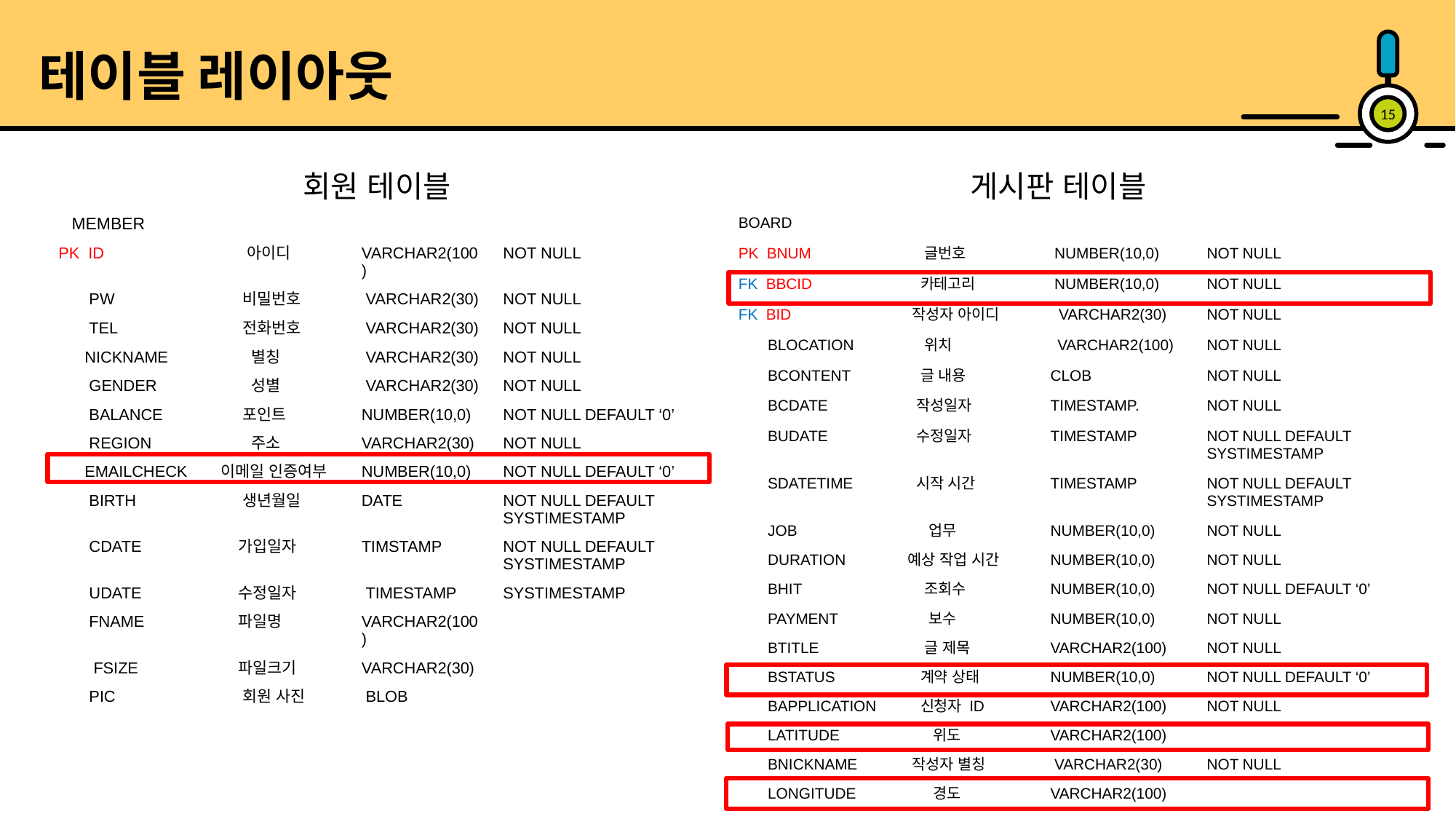

테이블 레이아웃

15
회원 테이블
게시판 테이블
| MEMBER |  |  |  |
| --- | --- | --- | --- |
| PK ID | 아이디 | VARCHAR2(100) | NOT NULL |
| PW | 비밀번호 | VARCHAR2(30) | NOT NULL |
| TEL | 전화번호 | VARCHAR2(30) | NOT NULL |
| NICKNAME | 별칭 | VARCHAR2(30) | NOT NULL |
| GENDER | 성별 | VARCHAR2(30) | NOT NULL |
| BALANCE | 포인트 | NUMBER(10,0) | NOT NULL DEFAULT ‘0’ |
| REGION | 주소 | VARCHAR2(30) | NOT NULL |
| EMAILCHECK | 이메일 인증여부 | NUMBER(10,0) | NOT NULL DEFAULT ‘0’ |
| BIRTH | 생년월일 | DATE | NOT NULL DEFAULT SYSTIMESTAMP |
| CDATE | 가입일자 | TIMSTAMP | NOT NULL DEFAULT SYSTIMESTAMP |
| UDATE | 수정일자 | TIMESTAMP | SYSTIMESTAMP |
| FNAME | 파일명 | VARCHAR2(100) |  |
| FSIZE | 파일크기 | VARCHAR2(30) |  |
| PIC | 회원 사진 | BLOB |  |
| BOARD |  |  |  |
| --- | --- | --- | --- |
| PK BNUM | 글번호 | NUMBER(10,0) | NOT NULL |
| FK BBCID | 카테고리 | NUMBER(10,0) | NOT NULL |
| FK BID | 작성자 아이디 | VARCHAR2(30) | NOT NULL |
| BLOCATION | 위치 | VARCHAR2(100) | NOT NULL |
| BCONTENT | 글 내용 | CLOB | NOT NULL |
| BCDATE | 작성일자 | TIMESTAMP. | NOT NULL |
| BUDATE | 수정일자 | TIMESTAMP | NOT NULL DEFAULT SYSTIMESTAMP |
| SDATETIME | 시작 시간 | TIMESTAMP | NOT NULL DEFAULT SYSTIMESTAMP |
| JOB | 업무 | NUMBER(10,0) | NOT NULL |
| DURATION | 예상 작업 시간 | NUMBER(10,0) | NOT NULL |
| BHIT | 조회수 | NUMBER(10,0) | NOT NULL DEFAULT ‘0’ |
| PAYMENT | 보수 | NUMBER(10,0) | NOT NULL |
| BTITLE | 글 제목 | VARCHAR2(100) | NOT NULL |
| BSTATUS | 계약 상태 | NUMBER(10,0) | NOT NULL DEFAULT ‘0’ |
| BAPPLICATION | 신청자 ID | VARCHAR2(100) | NOT NULL |
| LATITUDE | 위도 | VARCHAR2(100) |  |
| BNICKNAME | 작성자 별칭 | VARCHAR2(30) | NOT NULL |
| LONGITUDE | 경도 | VARCHAR2(100) |  |